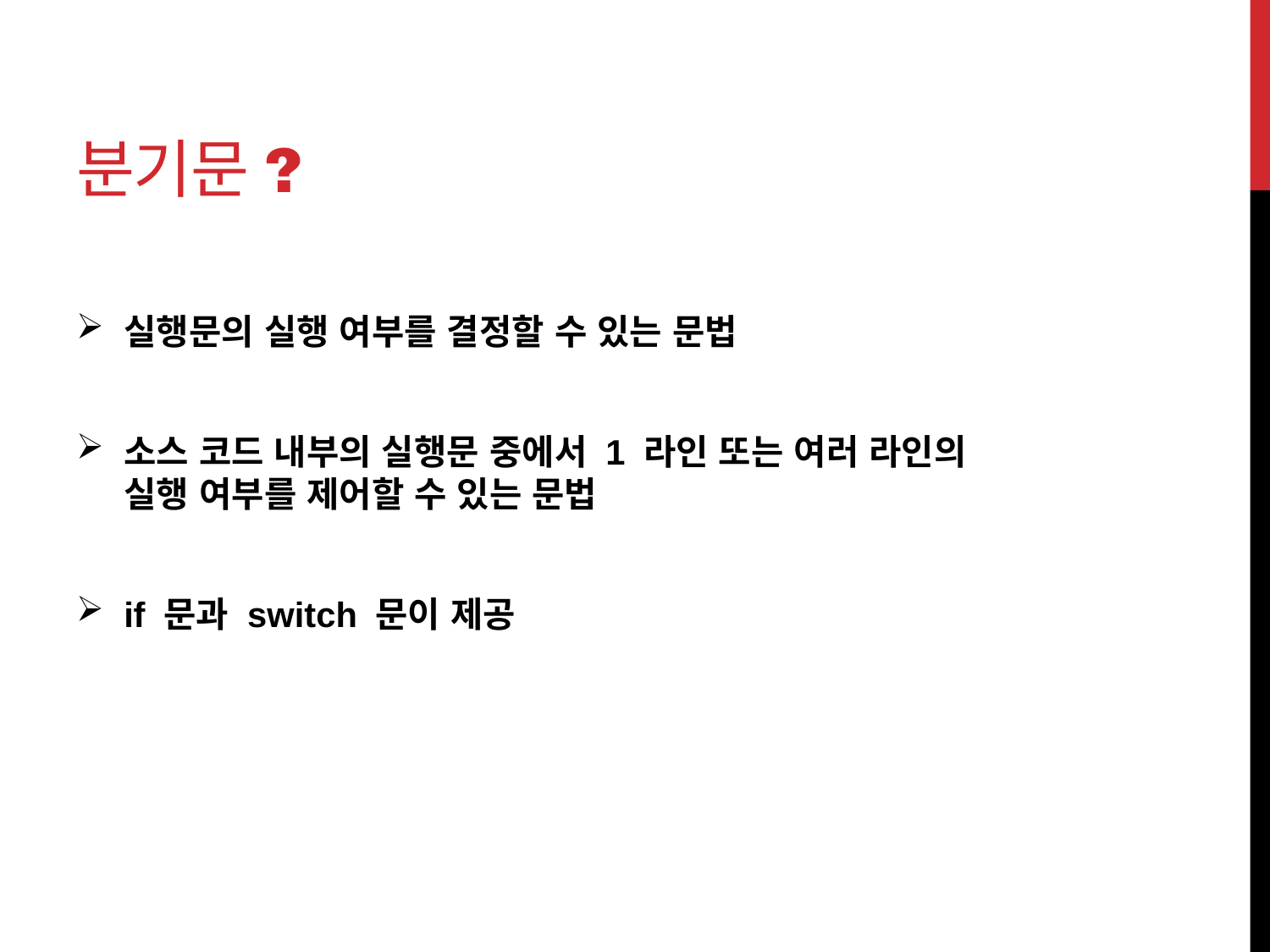

# 분기문?

실행문의 실행 여부를 결정할 수 있는 문법

소스 코드 내부의 실행문 중에서 1 라인 또는 여러 라인의
실행 여부를 제어할 수 있는 문법

if 문과 switch 문이 제공